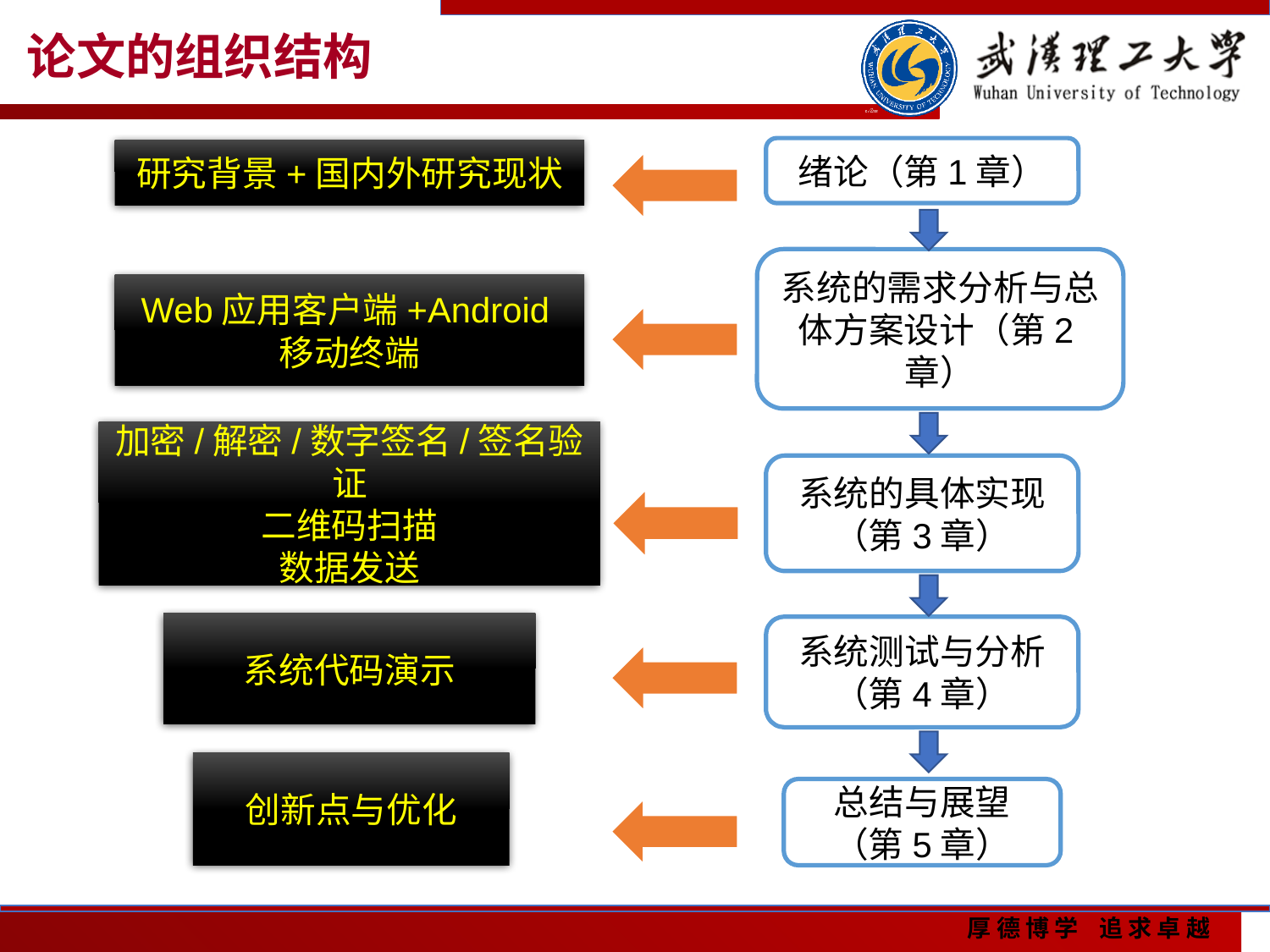

论文的组织结构
绪论（第1章）
研究背景+国内外研究现状

系统的需求分析与总体方案设计（第2章）
Web应用客户端+Android移动终端

加密/解密/数字签名/签名验证
二维码扫描
数据发送
系统的具体实现（第3章）

系统代码演示
系统测试与分析（第4章）

创新点与优化
总结与展望（第5章）